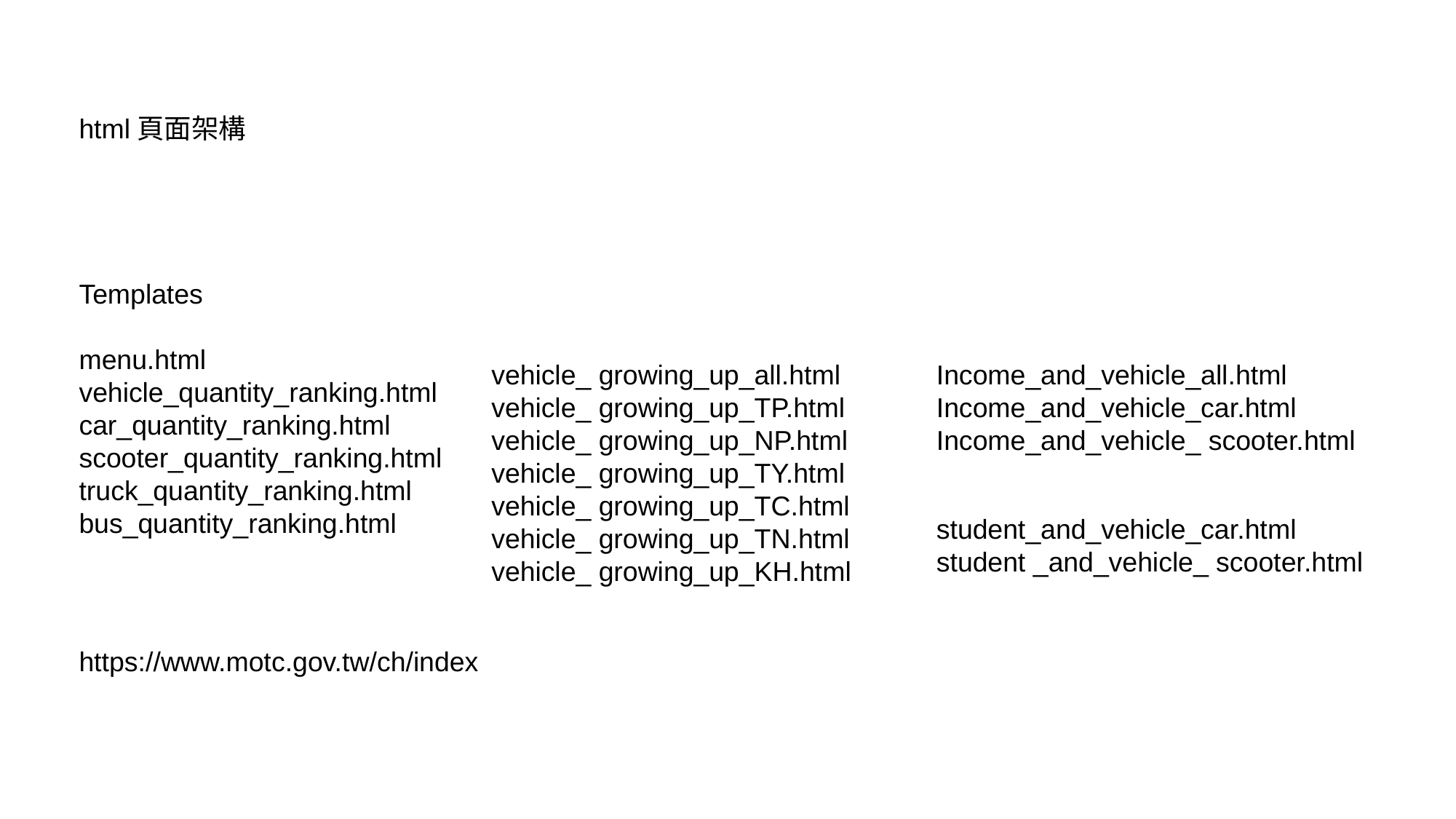

html頁面架構
Templates

menu.html
vehicle_quantity_ranking.html
car_quantity_ranking.html
scooter_quantity_ranking.html
truck_quantity_ranking.html
bus_quantity_ranking.html
vehicle_ growing_up_all.html
vehicle_ growing_up_TP.html
vehicle_ growing_up_NP.html
vehicle_ growing_up_TY.html
vehicle_ growing_up_TC.html
vehicle_ growing_up_TN.html
vehicle_ growing_up_KH.html

Income_and_vehicle_all.html
Income_and_vehicle_car.html
Income_and_vehicle_ scooter.html

student_and_vehicle_car.html
student _and_vehicle_ scooter.html

https://www.motc.gov.tw/ch/index